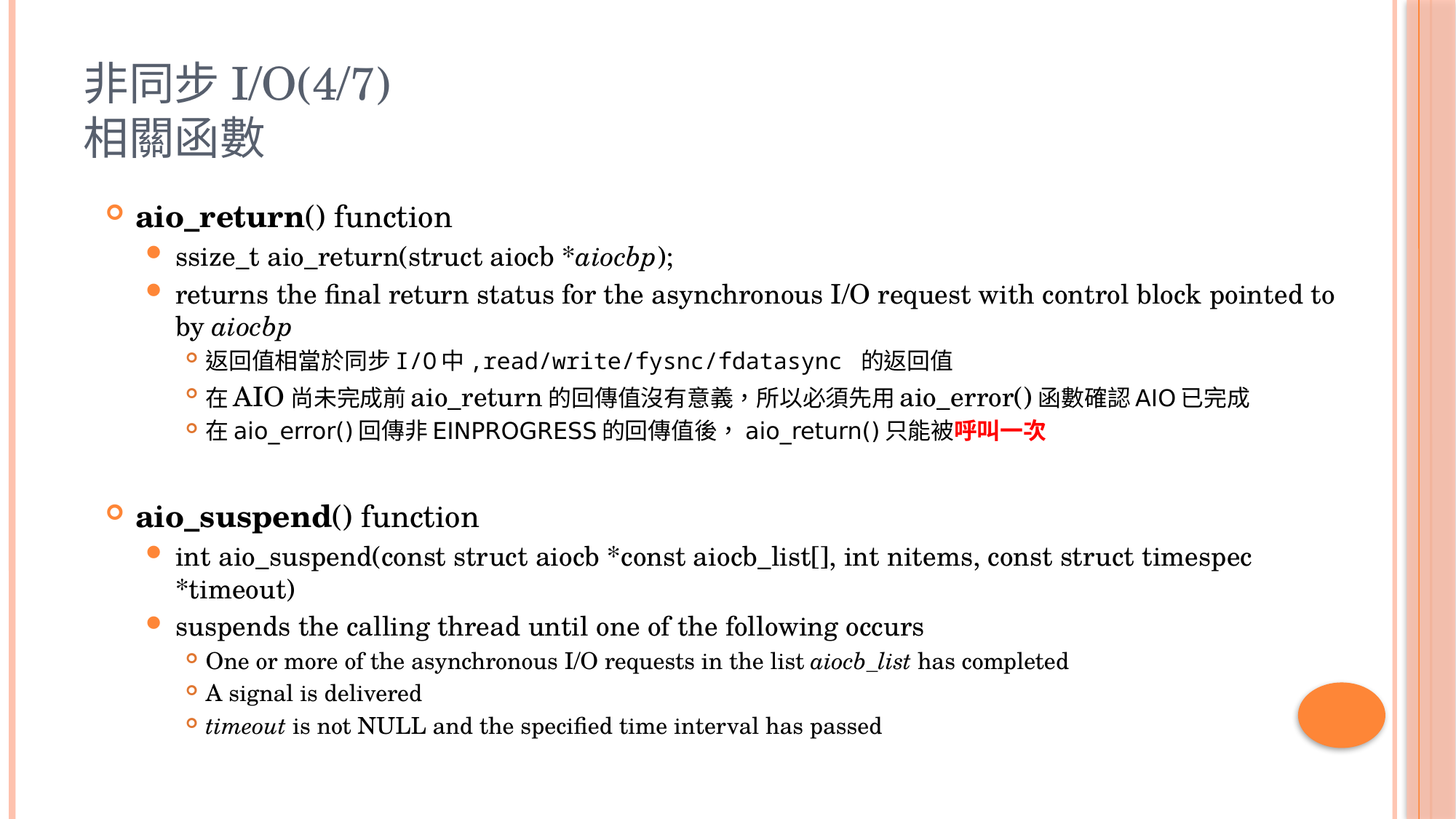

# 非同步I/O(4/7) 相關函數
aio_return() function
ssize_t aio_return(struct aiocb *aiocbp);
returns the final return status for the asynchronous I/O request with control block pointed to by aiocbp
返回值相當於同步I/O中,read/write/fysnc/fdatasync 的返回值
在AIO尚未完成前aio_return的回傳值沒有意義，所以必須先用aio_error()函數確認AIO已完成
在aio_error()回傳非EINPROGRESS的回傳值後，aio_return()只能被呼叫一次

aio_suspend() function
int aio_suspend(const struct aiocb *const aiocb_list[], int nitems, const struct timespec *timeout)
suspends the calling thread until one of the following occurs
One or more of the asynchronous I/O requests in the list aiocb_list has completed
A signal is delivered
timeout is not NULL and the specified time interval has passed